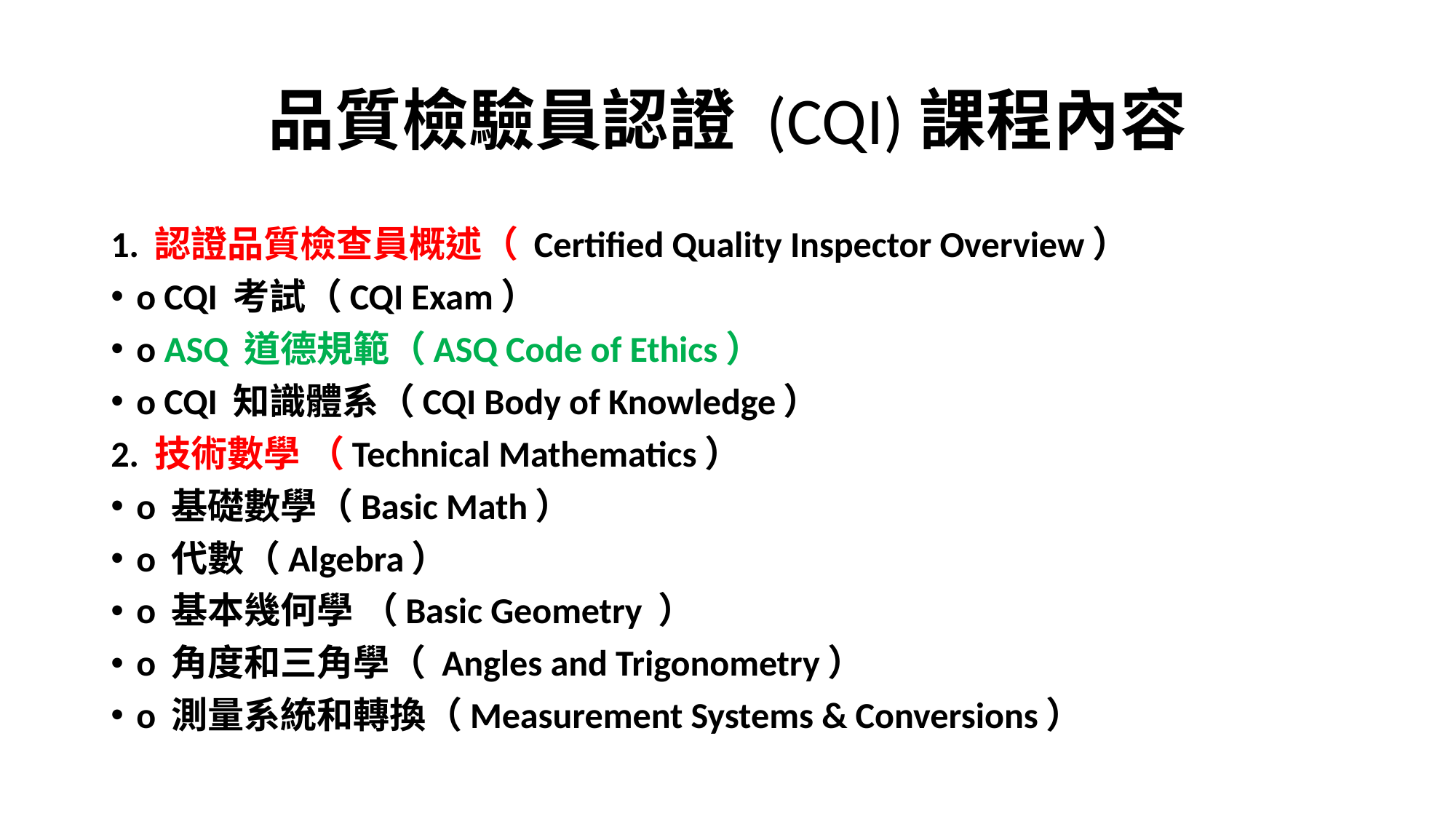

# 品質檢驗員認證 (CQI)課程內容
1. 認證品質檢查員概述（ Certified Quality Inspector Overview）
o CQI 考試（CQI Exam）
o ASQ 道德規範（ASQ Code of Ethics）
o CQI 知識體系（CQI Body of Knowledge）
2. 技術數學 （Technical Mathematics）
o 基礎數學（Basic Math）
o 代數（Algebra）
o 基本幾何學 （Basic Geometry ）
o 角度和三角學（ Angles and Trigonometry）
o 測量系統和轉換（Measurement Systems & Conversions）